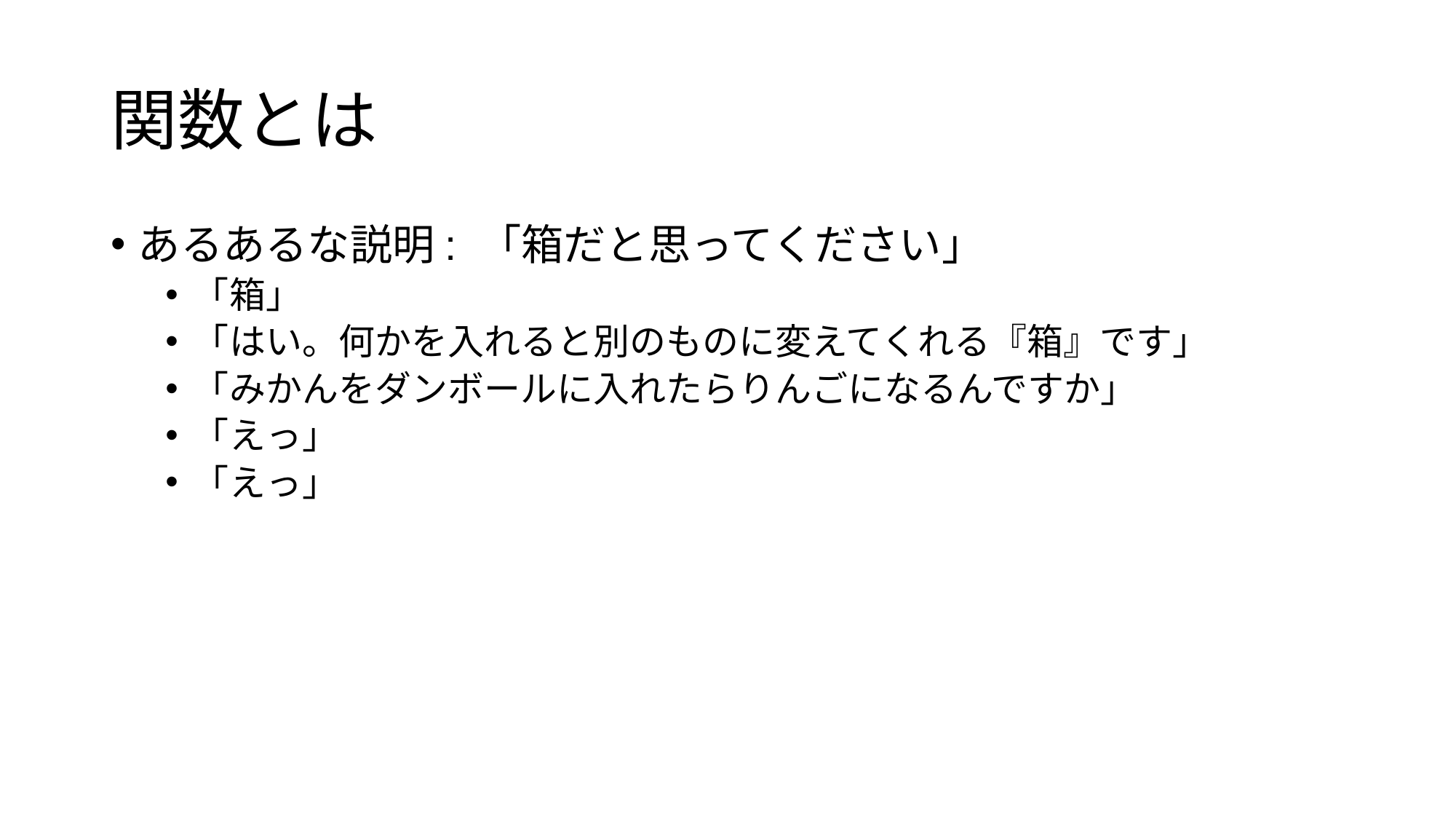

# 関数とは
あるあるな説明: 「箱だと思ってください」
「箱」
「はい。何かを入れると別のものに変えてくれる『箱』です」
「みかんをダンボールに入れたらりんごになるんですか」
「えっ」
「えっ」